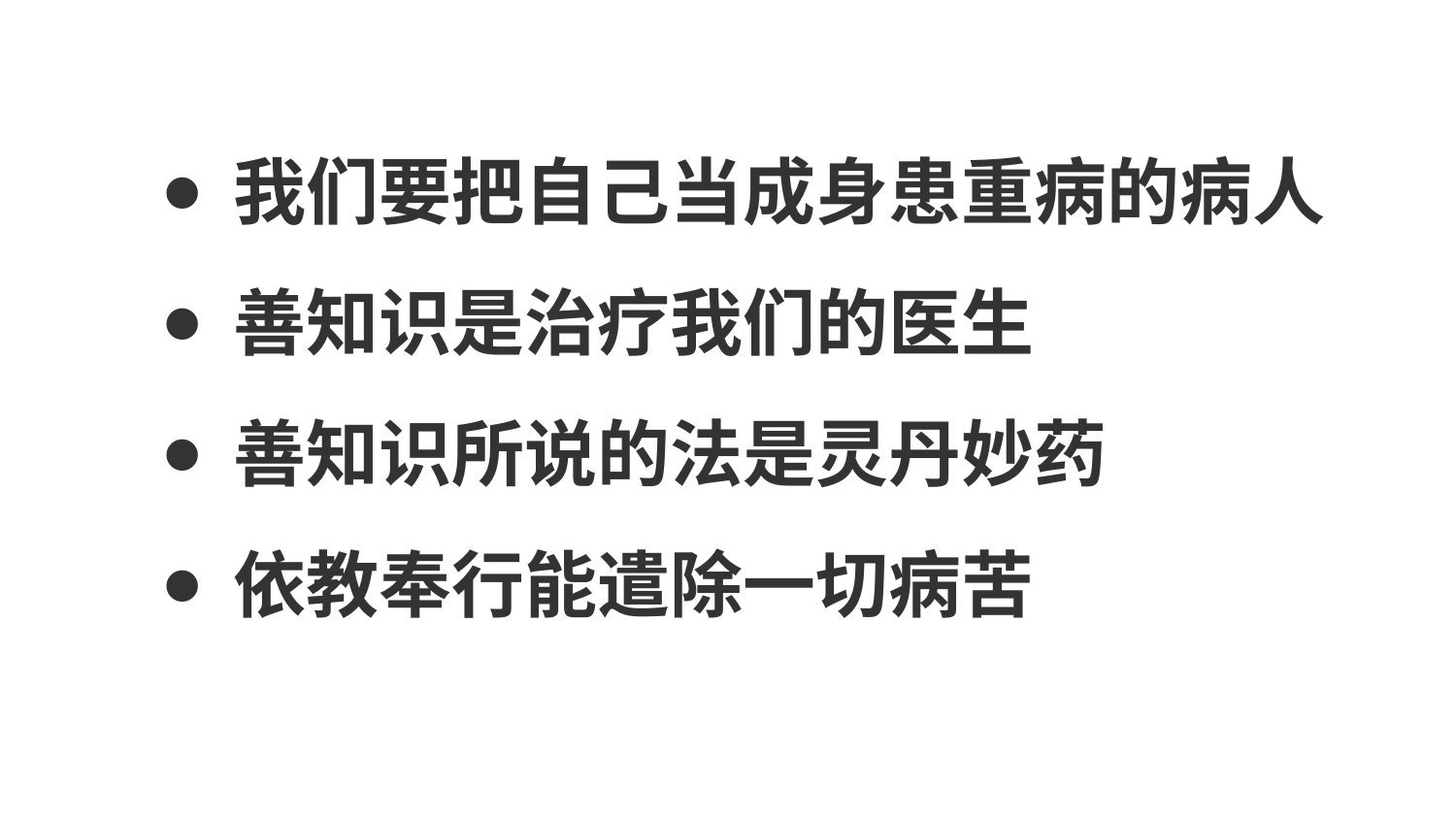

我们要把自己当成身患重病的病人
善知识是治疗我们的医生
善知识所说的法是灵丹妙药
依教奉行能遣除一切病苦